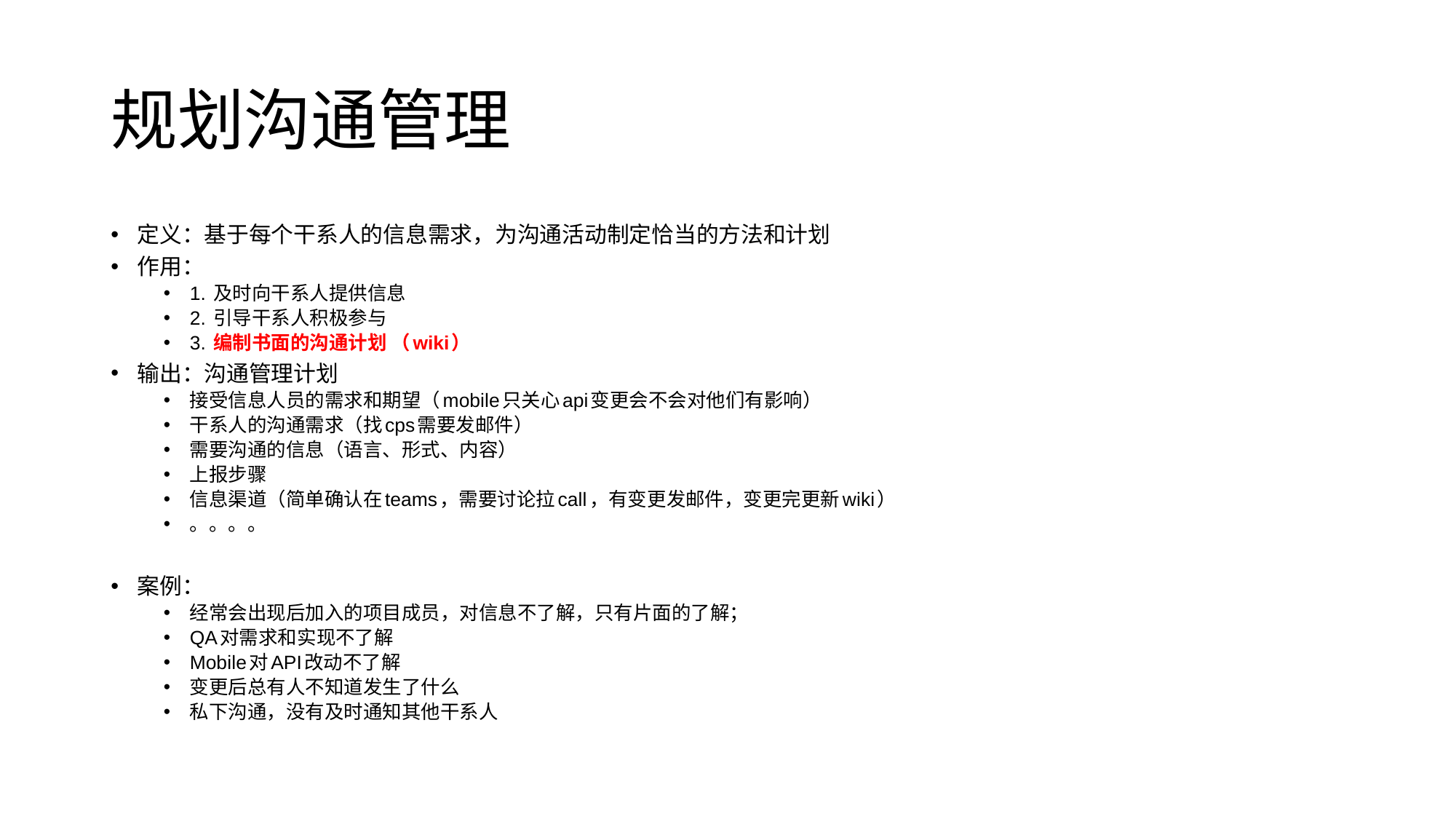

# 规划沟通管理
定义：基于每个干系人的信息需求，为沟通活动制定恰当的方法和计划
作用：
1. 及时向干系人提供信息
2. 引导干系人积极参与
3. 编制书面的沟通计划 （wiki）
输出：沟通管理计划
接受信息人员的需求和期望（mobile只关心api变更会不会对他们有影响）
干系人的沟通需求（找cps需要发邮件）
需要沟通的信息（语言、形式、内容）
上报步骤
信息渠道（简单确认在teams，需要讨论拉call，有变更发邮件，变更完更新wiki）
。。。。

案例：
经常会出现后加入的项目成员，对信息不了解，只有片面的了解；
QA对需求和实现不了解
Mobile对API改动不了解
变更后总有人不知道发生了什么
私下沟通，没有及时通知其他干系人